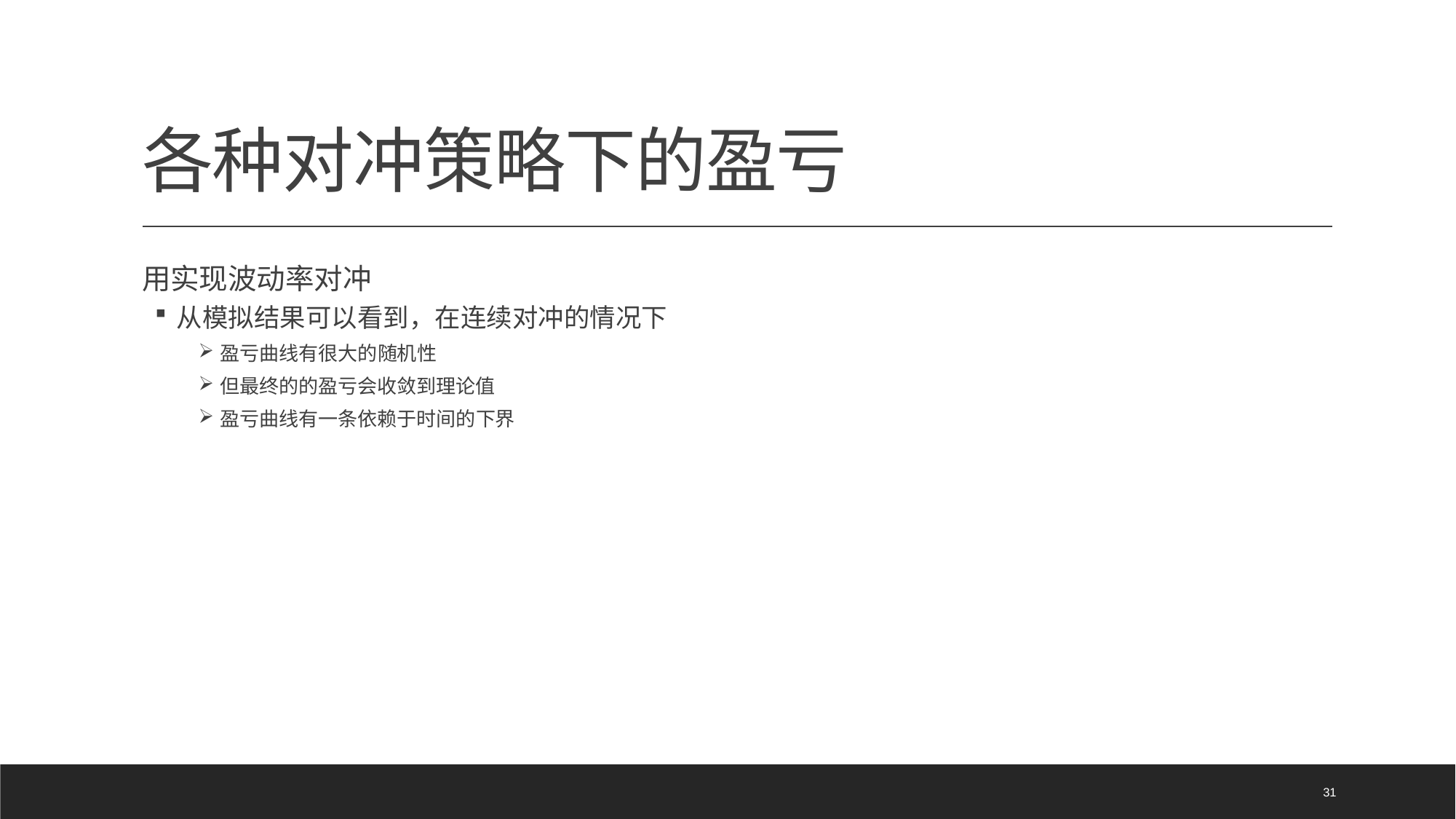

# 各种对冲策略下的盈亏
用实现波动率对冲
从模拟结果可以看到，在连续对冲的情况下
盈亏曲线有很大的随机性
但最终的的盈亏会收敛到理论值
盈亏曲线有一条依赖于时间的下界

31